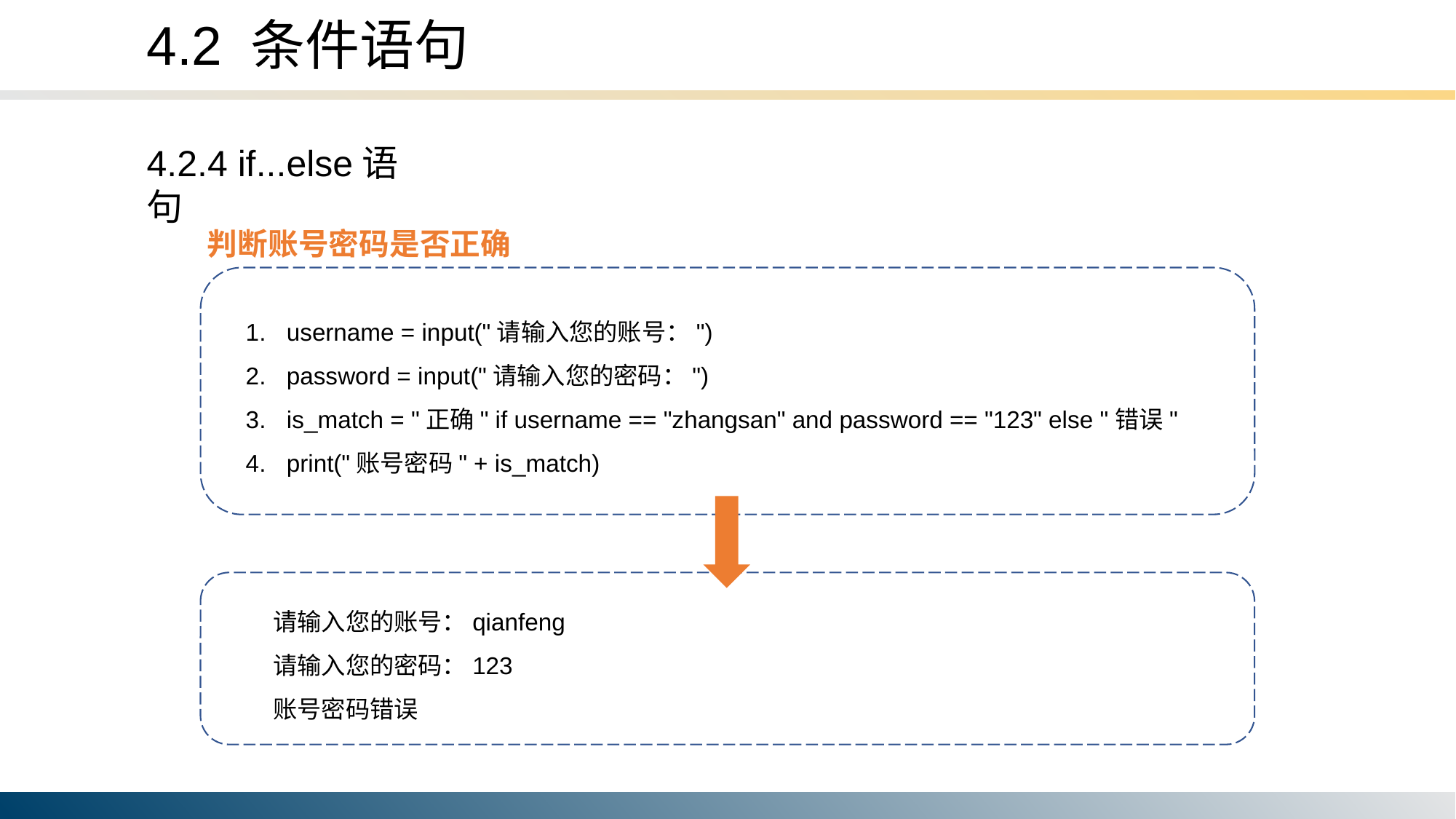

4.2 条件语句
4.2.4 if...else语句
判断账号密码是否正确

username = input("请输入您的账号：")
password = input("请输入您的密码：")
is_match = "正确" if username == "zhangsan" and password == "123" else "错误"
print("账号密码" + is_match)

请输入您的账号：qianfeng
请输入您的密码：123
账号密码错误